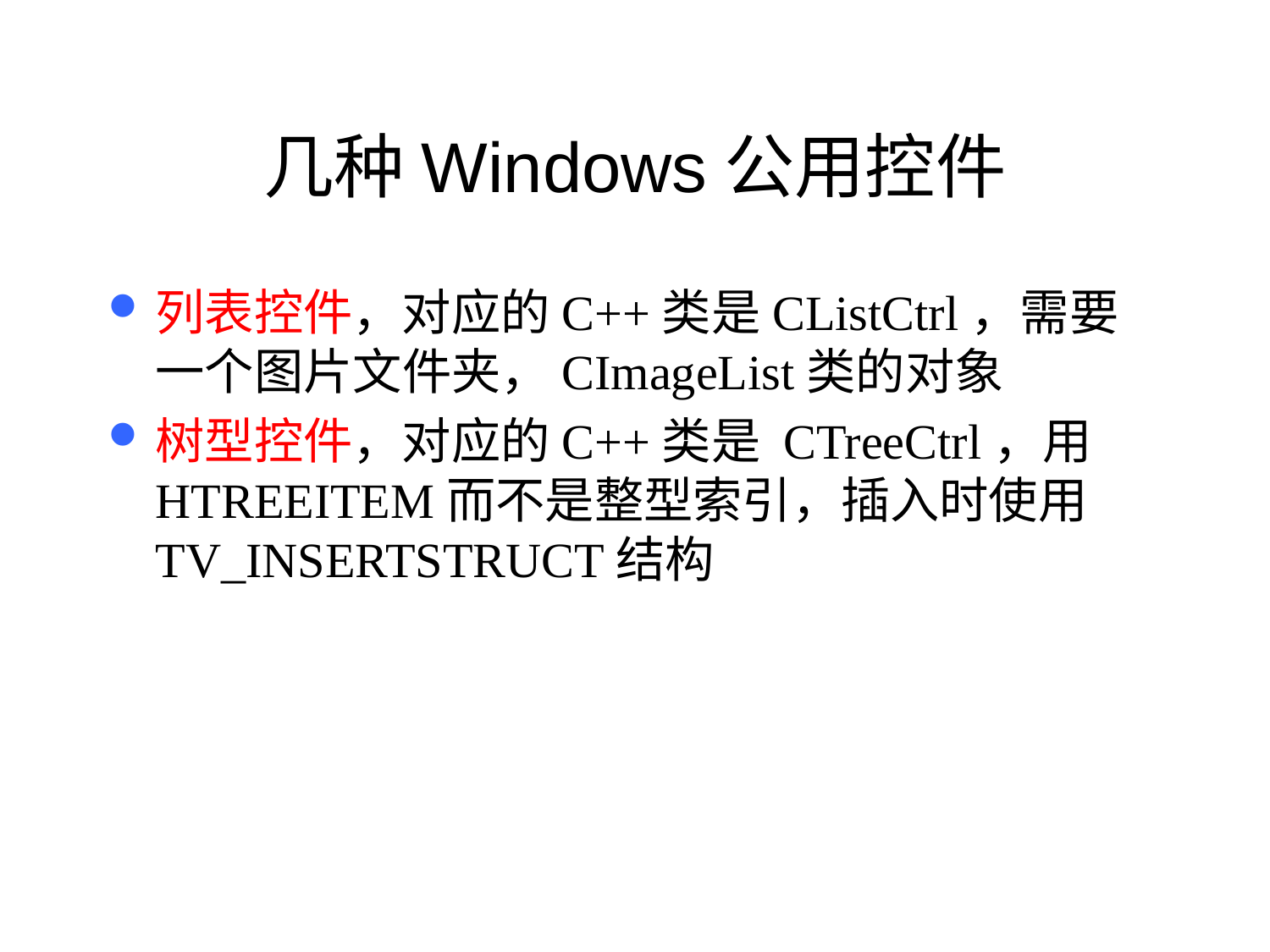

# 几种Windows公用控件
列表控件，对应的C++类是CListCtrl，需要一个图片文件夹，CImageList类的对象
树型控件，对应的C++类是 CTreeCtrl，用HTREEITEM而不是整型索引，插入时使用TV_INSERTSTRUCT结构
64